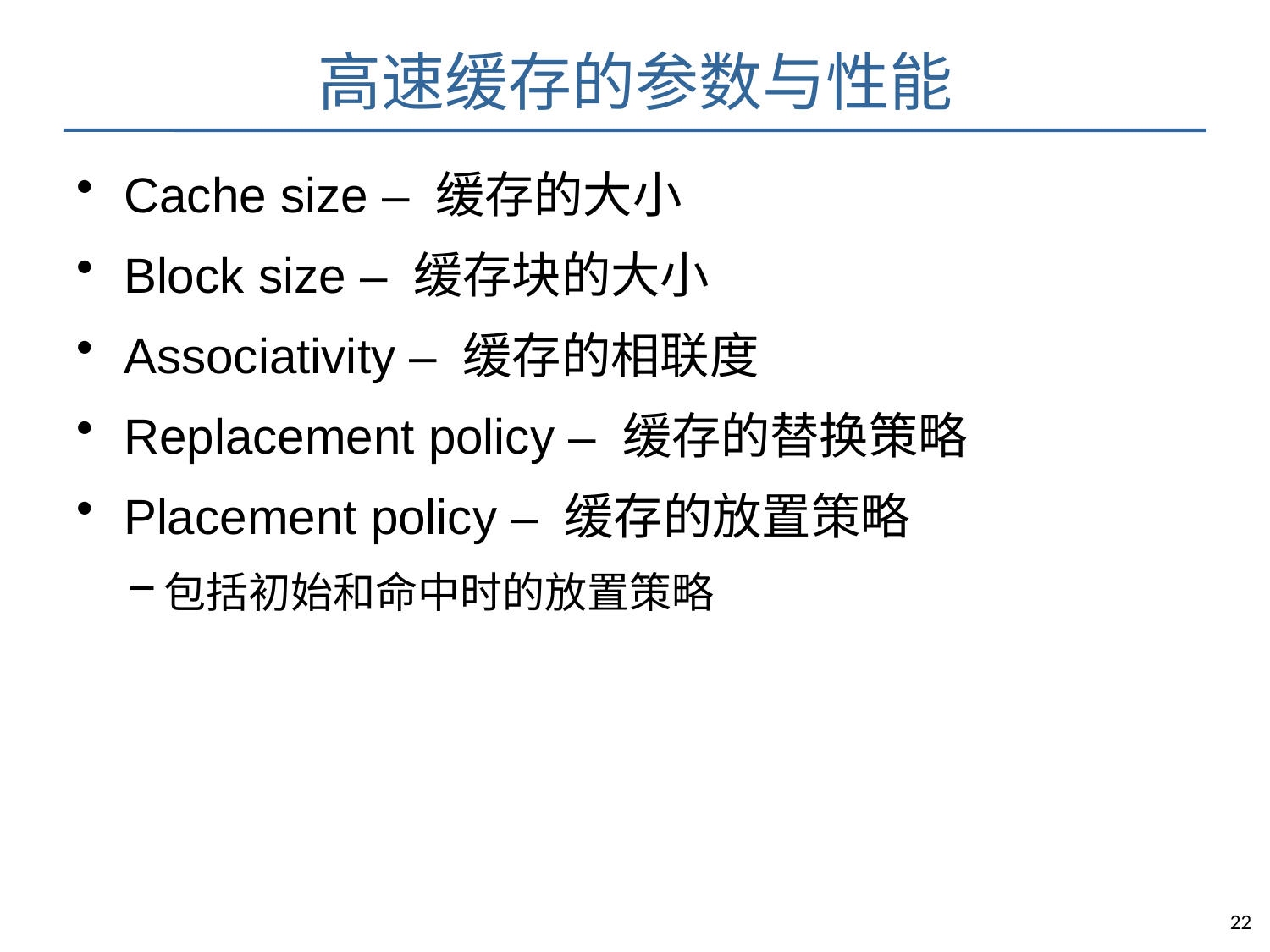

# 高速缓存的参数与性能
Cache size – 缓存的大小
Block size – 缓存块的大小
Associativity – 缓存的相联度
Replacement policy – 缓存的替换策略
Placement policy – 缓存的放置策略
包括初始和命中时的放置策略
22